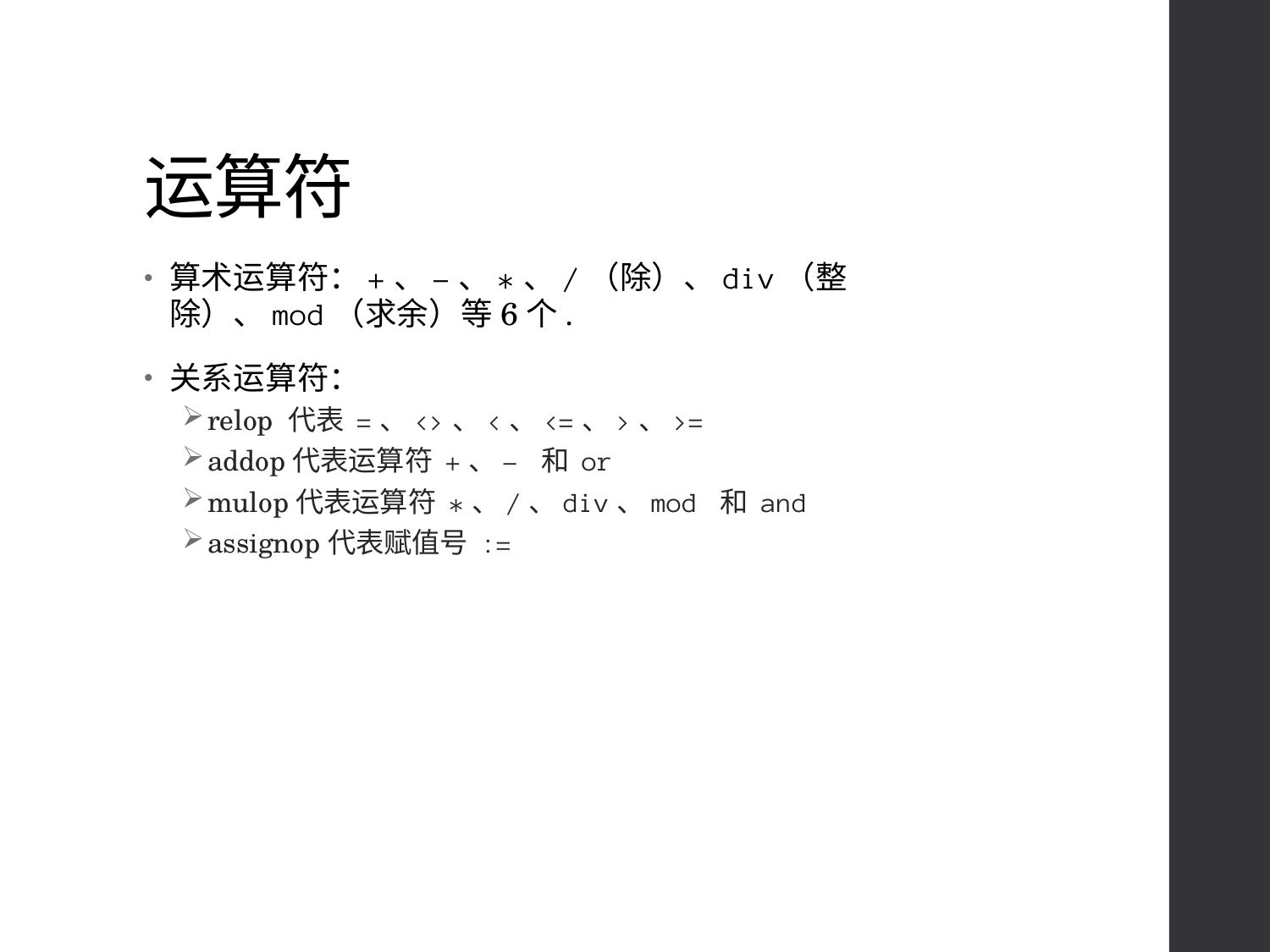

# 运算符
算术运算符：+、-、*、/（除）、div（整除）、mod（求余）等6个.
关系运算符：
relop 代表 =、<>、<、<=、>、>=
addop代表运算符 +、- 和 or
mulop代表运算符 *、/、div、mod 和 and
assignop代表赋值号 :=